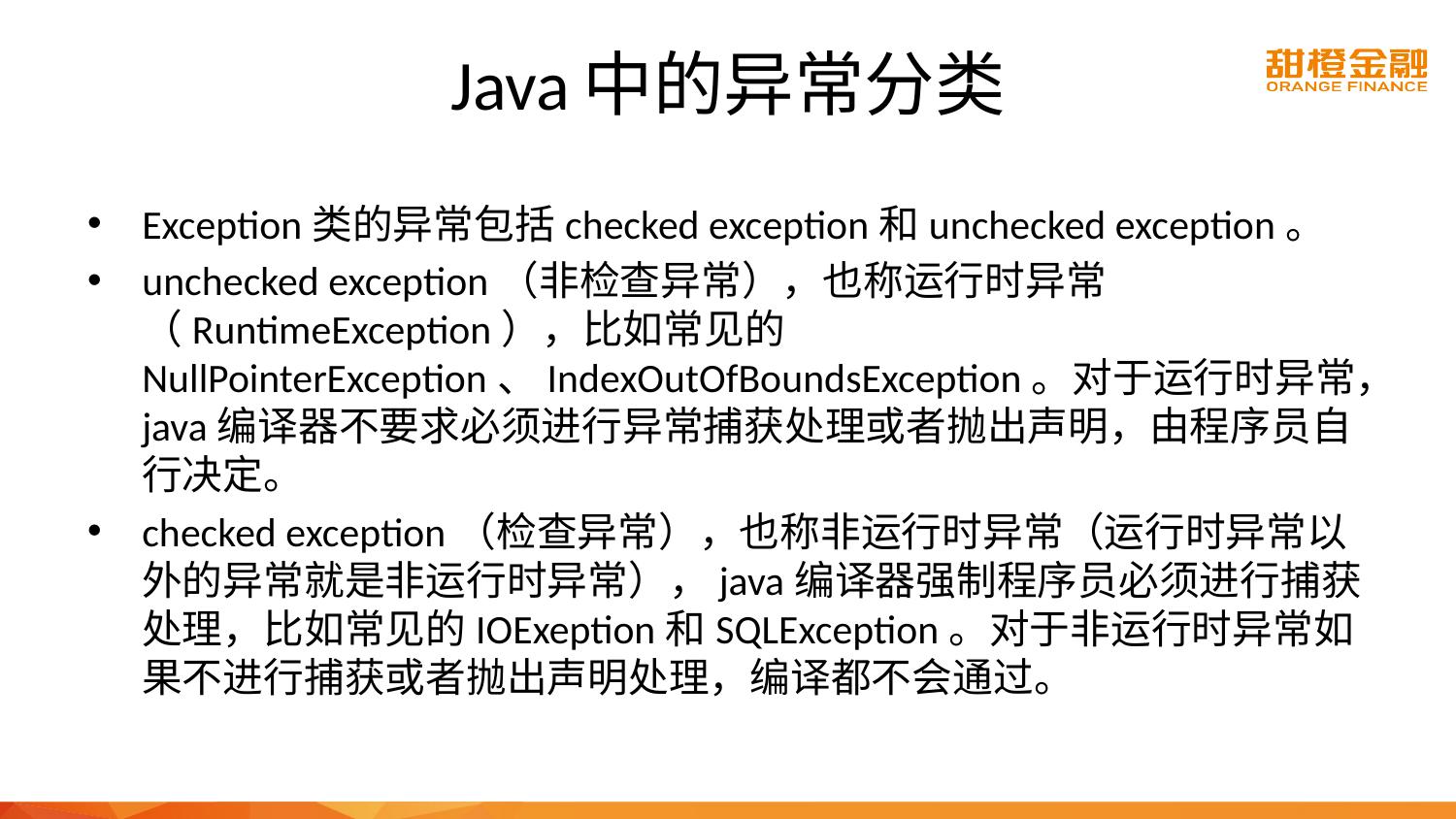

# Java中的异常分类
Exception类的异常包括checked exception和unchecked exception。
unchecked exception（非检查异常），也称运行时异常（RuntimeException），比如常见的NullPointerException、IndexOutOfBoundsException。对于运行时异常，java编译器不要求必须进行异常捕获处理或者抛出声明，由程序员自行决定。
checked exception（检查异常），也称非运行时异常（运行时异常以外的异常就是非运行时异常），java编译器强制程序员必须进行捕获处理，比如常见的IOExeption和SQLException。对于非运行时异常如果不进行捕获或者抛出声明处理，编译都不会通过。